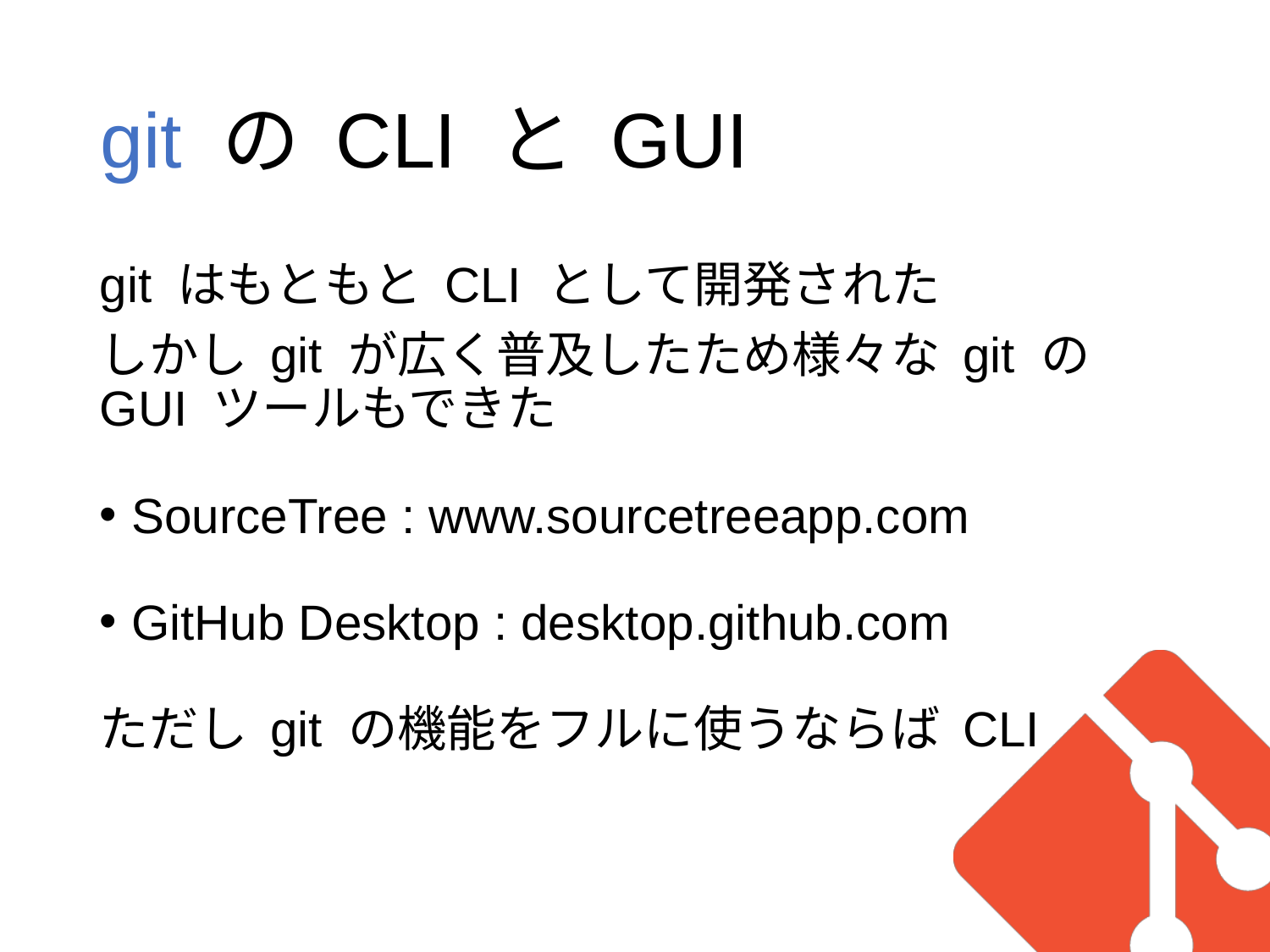

# git の CLI と GUI
git はもともと CLI として開発された
しかし git が広く普及したため様々な git の GUI ツールもできた
SourceTree : www.sourcetreeapp.com
GitHub Desktop : desktop.github.com
ただし git の機能をフルに使うならば CLI